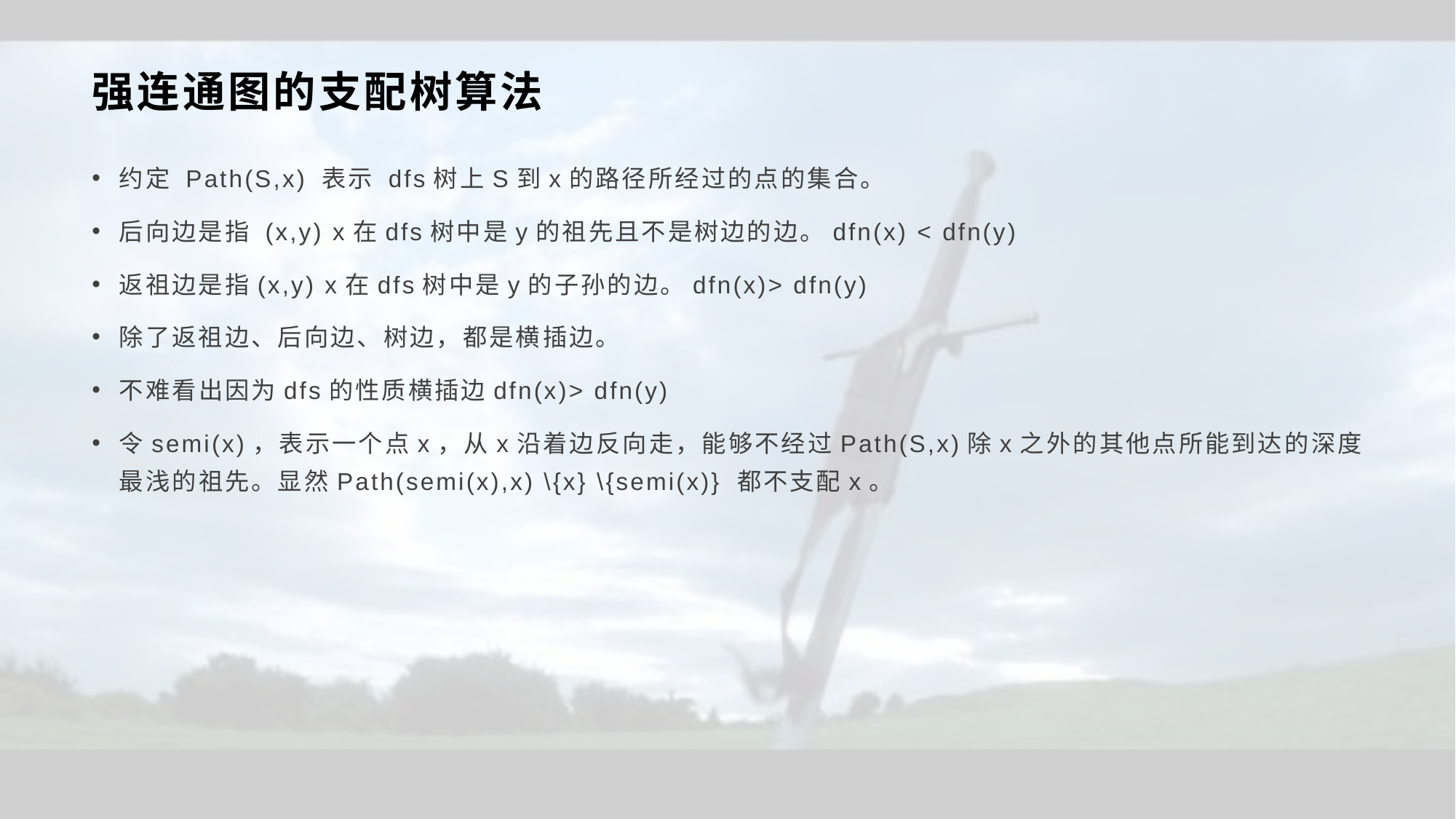

# 强连通图的支配树算法
约定 Path(S,x) 表示 dfs树上S到x的路径所经过的点的集合。
后向边是指 (x,y) x在dfs树中是y的祖先且不是树边的边。dfn(x) < dfn(y)
返祖边是指(x,y) x在dfs树中是y的子孙的边。dfn(x)> dfn(y)
除了返祖边、后向边、树边，都是横插边。
不难看出因为dfs的性质横插边dfn(x)> dfn(y)
令semi(x)，表示一个点x，从x沿着边反向走，能够不经过Path(S,x)除x之外的其他点所能到达的深度最浅的祖先。显然Path(semi(x),x) \{x} \{semi(x)} 都不支配x。